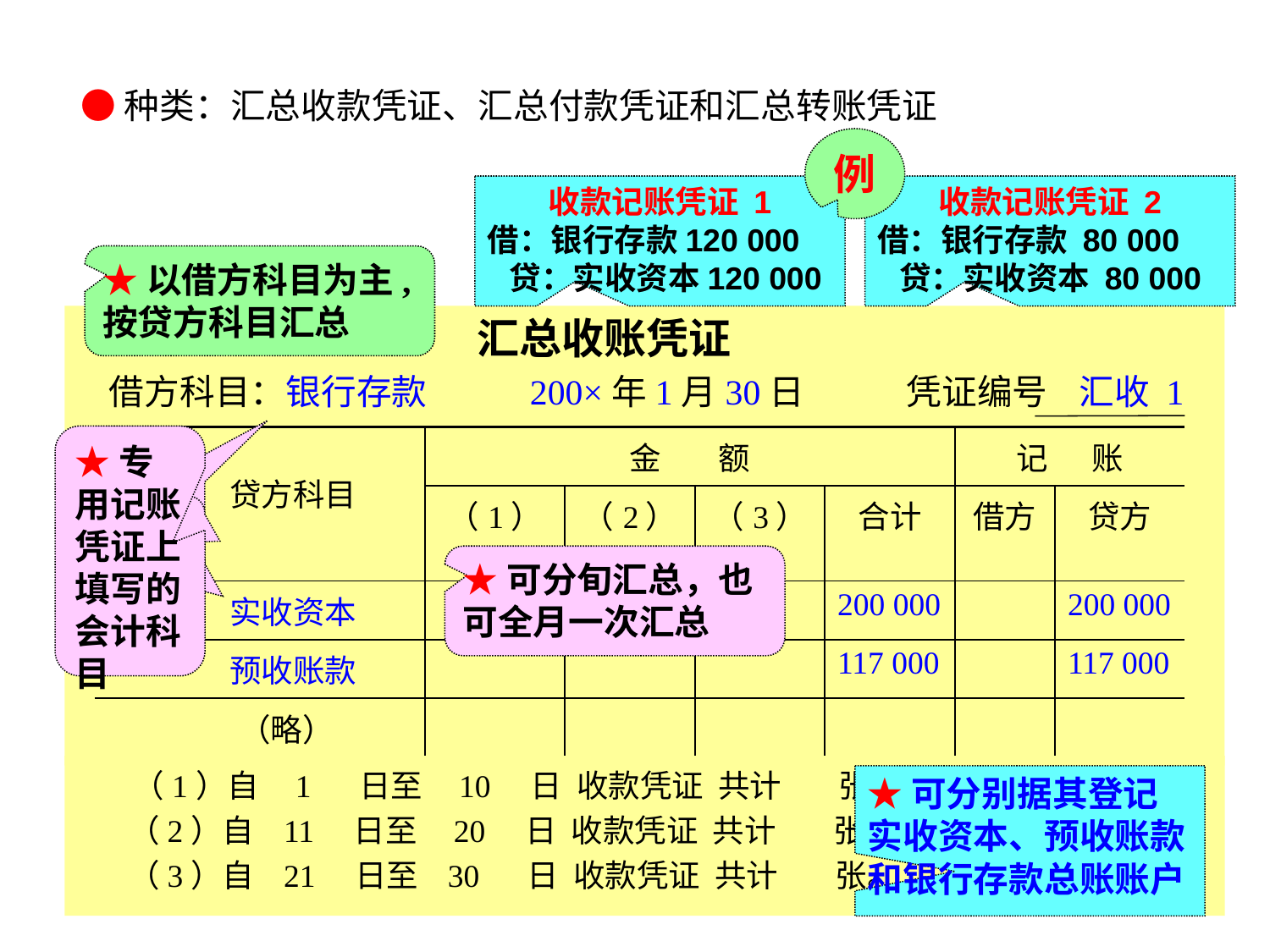

●种类：汇总收款凭证、汇总付款凭证和汇总转账凭证
例
收款记账凭证 1
借：银行存款120 000
  贷：实收资本120 000
收款记账凭证 2
借：银行存款 80 000
  贷：实收资本 80 000
★以借方科目为主,按贷方科目汇总
                                                  汇总收账凭证
   借方科目：银行存款            200×年1月30日             凭证编号    汇收 1

★专用记账凭证上填写的会计科目
| 贷方科目 | 金 额 |  |  |  | 记 账 |  |
| --- | --- | --- | --- | --- | --- | --- |
|  | （1） | （2） | （3） | 合计 | 借方 | 贷方 |
| 实收资本 |  |  |  | 200 000 |  | 200 000 |
| 预收账款 |  |  |  | 117 000 |  | 117 000 |
| （略） |  |  |  |  |  |  |
| 合 计 |  |  |  | 337 000 |  | 337 000 |

★可分旬汇总，也可全月一次汇总
      （1）自    1     日至    10    日  收款凭证  共计        张。
      （2）自   11    日至    20    日  收款凭证  共计        张。
      （3）自   21    日至   30     日  收款凭证  共计        张。
★可分别据其登记实收资本、预收账款和银行存款总账账户